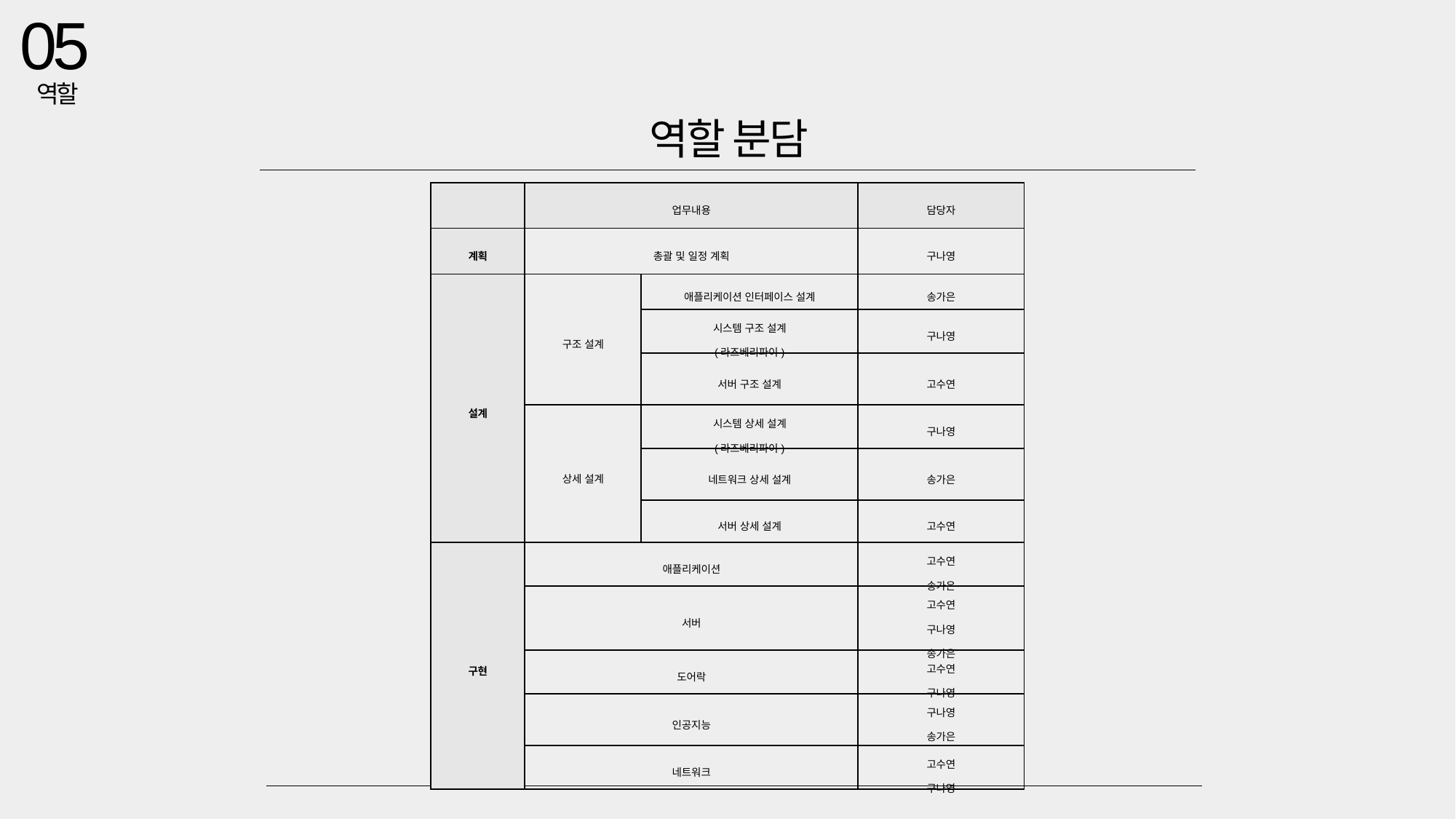

05
 역할

역할 분담
|  | 업무내용 |  | 담당자 |
| --- | --- | --- | --- |
| 계획 | 총괄 및 일정 계획 |  | 구나영 |
| 설계 | 구조 설계 | 애플리케이션 인터페이스 설계 | 송가은 |
|  |  | 시스템 구조 설계 (라즈베리파이) | 구나영 |
|  |  | 서버 구조 설계 | 고수연 |
|  | 상세 설계 | 시스템 상세 설계 (라즈베리파이) | 구나영 |
|  |  | 네트워크 상세 설계 | 송가은 |
|  |  | 서버 상세 설계 | 고수연 |
| 구현 | 애플리케이션 |  | 고수연 송가은 |
|  | 서버 |  | 고수연 구나영 송가은 |
|  | 도어락 |  | 고수연 구나영 |
|  | 인공지능 |  | 구나영 송가은 |
|  | 네트워크 |  | 고수연 구나영 |